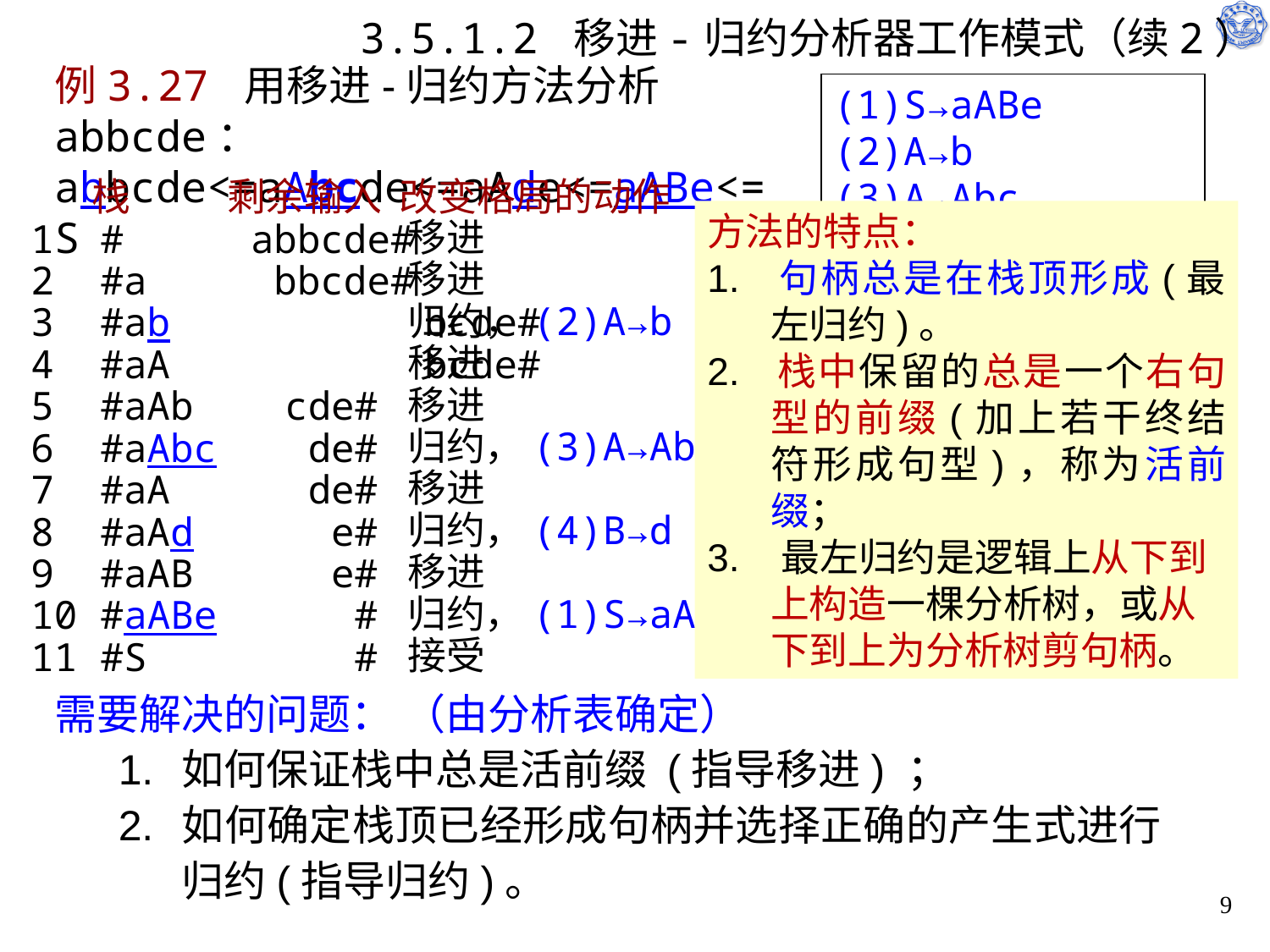

# 3.5.1.2 移进-归约分析器工作模式（续2）
例3.27 用移进-归约方法分析abbcde：
abbcde<=aAbcde<=aAde<=aABe<=S
(1)S→aABe (2)A→b
(3)A→Abc  (4)B→d
      栈	        剩余输入  改变格局的动作
1  #	    abbcde#
2  #a	     bbcde#
3  #ab	      bcde#
4  #aA	      bcde#
5  #aAb	cde#
6  #aAbc	 de#
7  #aA  	 de#
8  #aAd 	  e#
9  #aAB 	  e#
10 #aABe	   #
11 #S	 	   #
方法的特点：
1.  句柄总是在栈顶形成(最左归约)。
2.  栈中保留的总是一个右句型的前缀(加上若干终结符形成句型)，称为活前缀；
3.   最左归约是逻辑上从下到上构造一棵分析树，或从下到上为分析树剪句柄。
移进
移进
归约，(2)A→b
移进
移进
归约，(3)A→Abc
移进
归约，(4)B→d
移进
归约，(1)S→aABe
接受
需要解决的问题： （由分析表确定）
如何保证栈中总是活前缀 (指导移进) ；
如何确定栈顶已经形成句柄并选择正确的产生式进行归约(指导归约)。
9